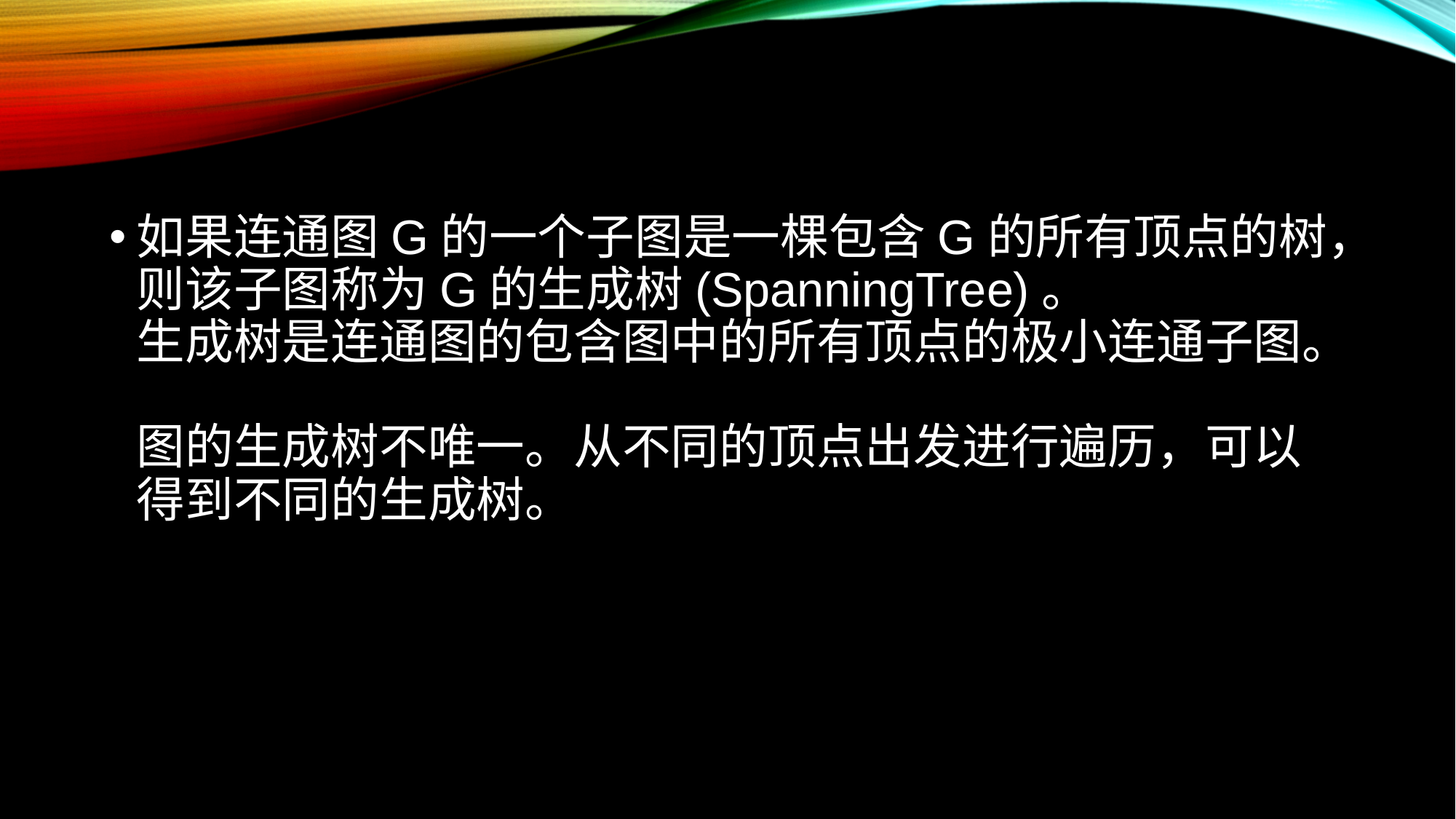

如果连通图G的一个子图是一棵包含G的所有顶点的树，则该子图称为G的生成树(SpanningTree)。
生成树是连通图的包含图中的所有顶点的极小连通子图。
图的生成树不唯一。从不同的顶点出发进行遍历，可以得到不同的生成树。